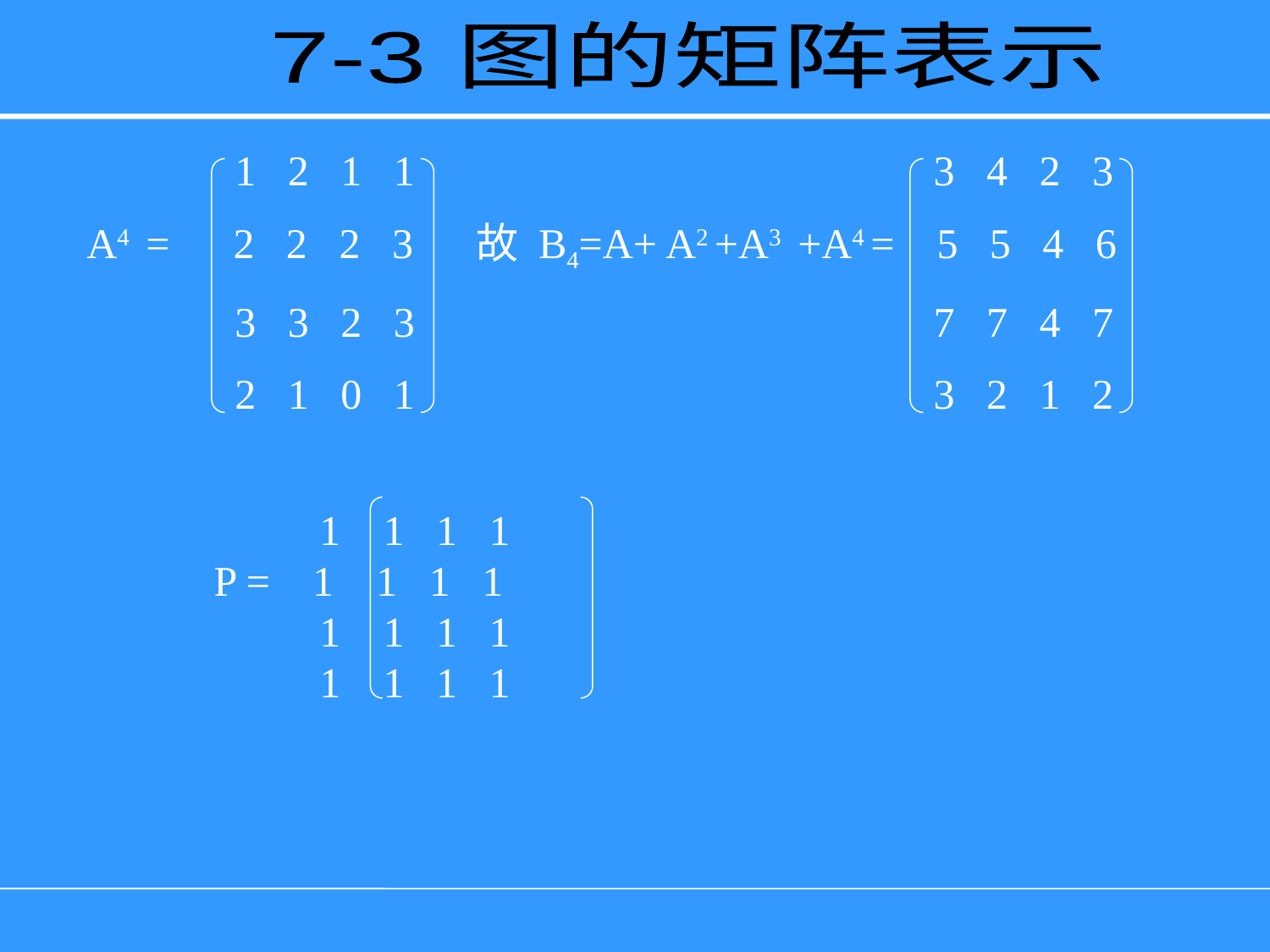

7-3 图的矩阵表示

               1   2   1   1                                                 3   4   2   3
 A4  =      2   2   2   3     故 B4=A+ A2 +A3  +A4 =    5   5   4   6
               3   3   2   3                                                 7   7   4   7
               2   1   0   1                                                 3   2   1   2

          1    1   1   1
P =    1    1   1   1
          1    1   1   1
          1    1   1   1